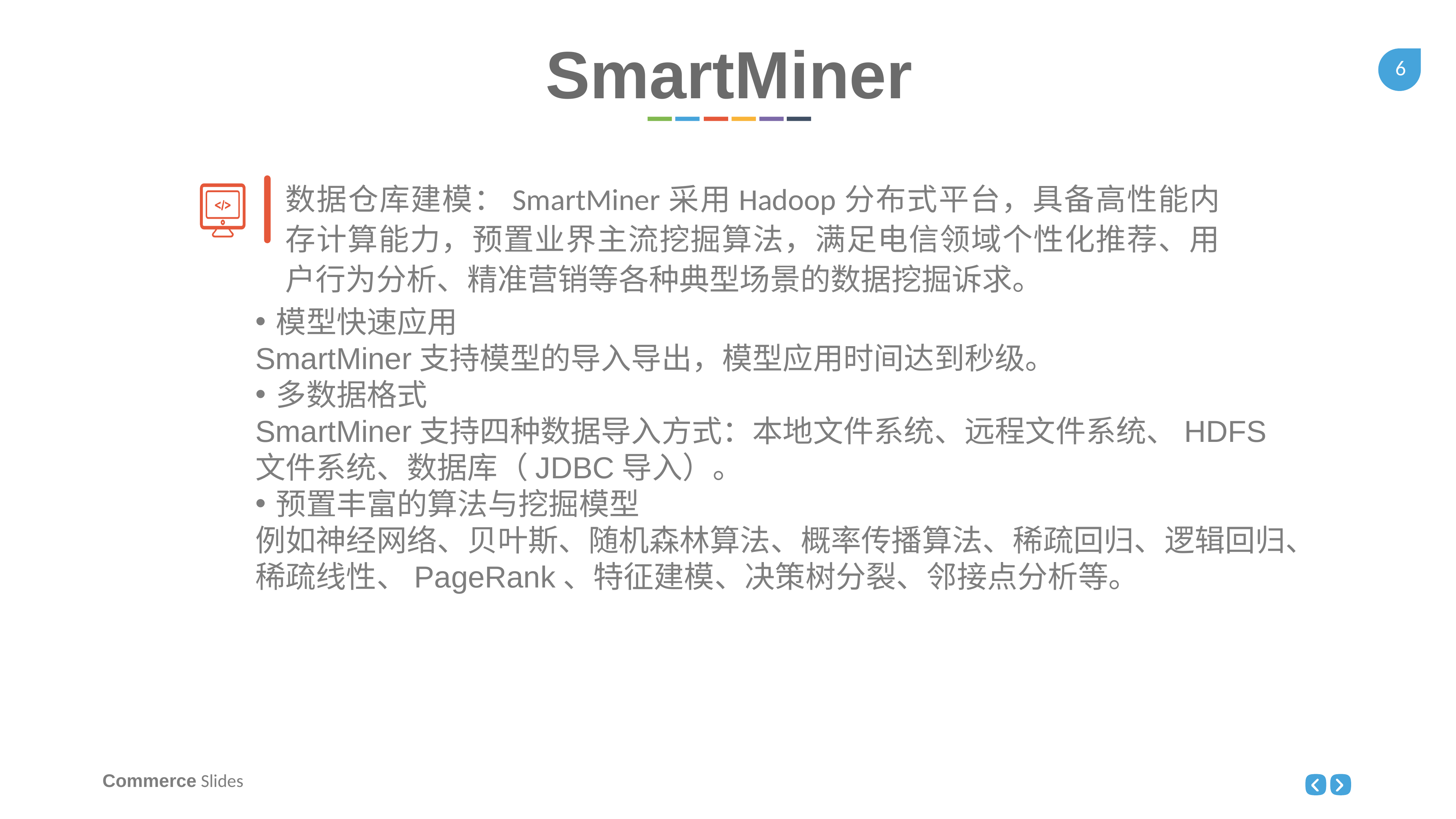

SmartMiner

数据仓库建模：SmartMiner采用Hadoop分布式平台，具备高性能内存计算能力，预置业界主流挖掘算法，满足电信领域个性化推荐、用户行为分析、精准营销等各种典型场景的数据挖掘诉求。

模型快速应用
SmartMiner支持模型的导入导出，模型应用时间达到秒级。
多数据格式
SmartMiner支持四种数据导入方式：本地文件系统、远程文件系统、HDFS文件系统、数据库（JDBC导入）。
预置丰富的算法与挖掘模型
例如神经网络、贝叶斯、随机森林算法、概率传播算法、稀疏回归、逻辑回归、稀疏线性、PageRank、特征建模、决策树分裂、邻接点分析等。